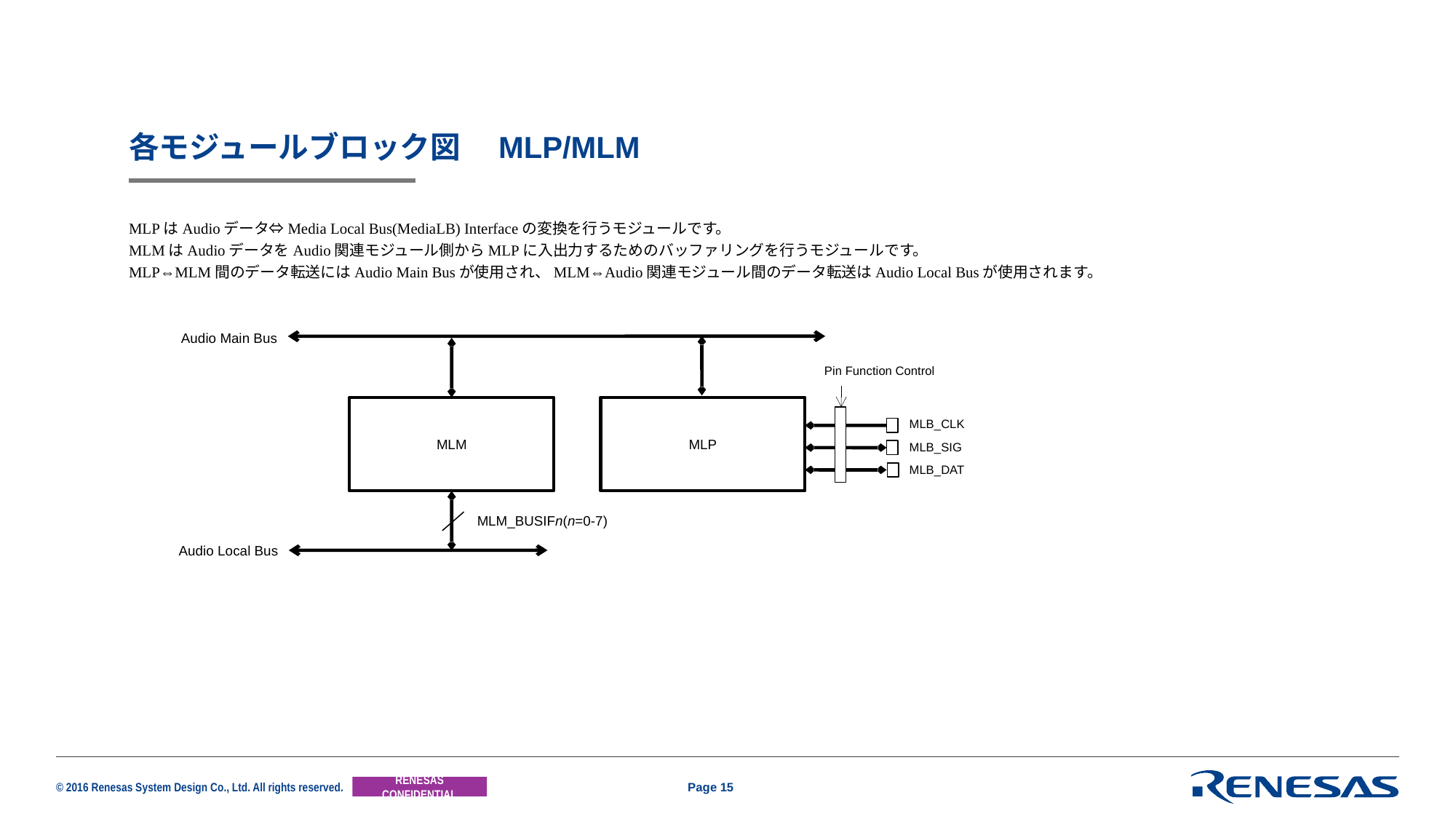

# 各モジュールブロック図　MLP/MLM
MLPはAudioデータ⇔Media Local Bus(MediaLB) Interfaceの変換を行うモジュールです。
MLMはAudioデータをAudio関連モジュール側からMLPに入出力するためのバッファリングを行うモジュールです。
MLP⇔MLM間のデータ転送にはAudio Main Busが使用され、MLM⇔Audio関連モジュール間のデータ転送はAudio Local Busが使用されます。
Audio Main Bus

Pin Function Control
MLM
MLP

MLB_CLK

MLB_SIG

MLB_DAT

MLM_BUSIFn(n=0-7)
Audio Local Bus
Page 15